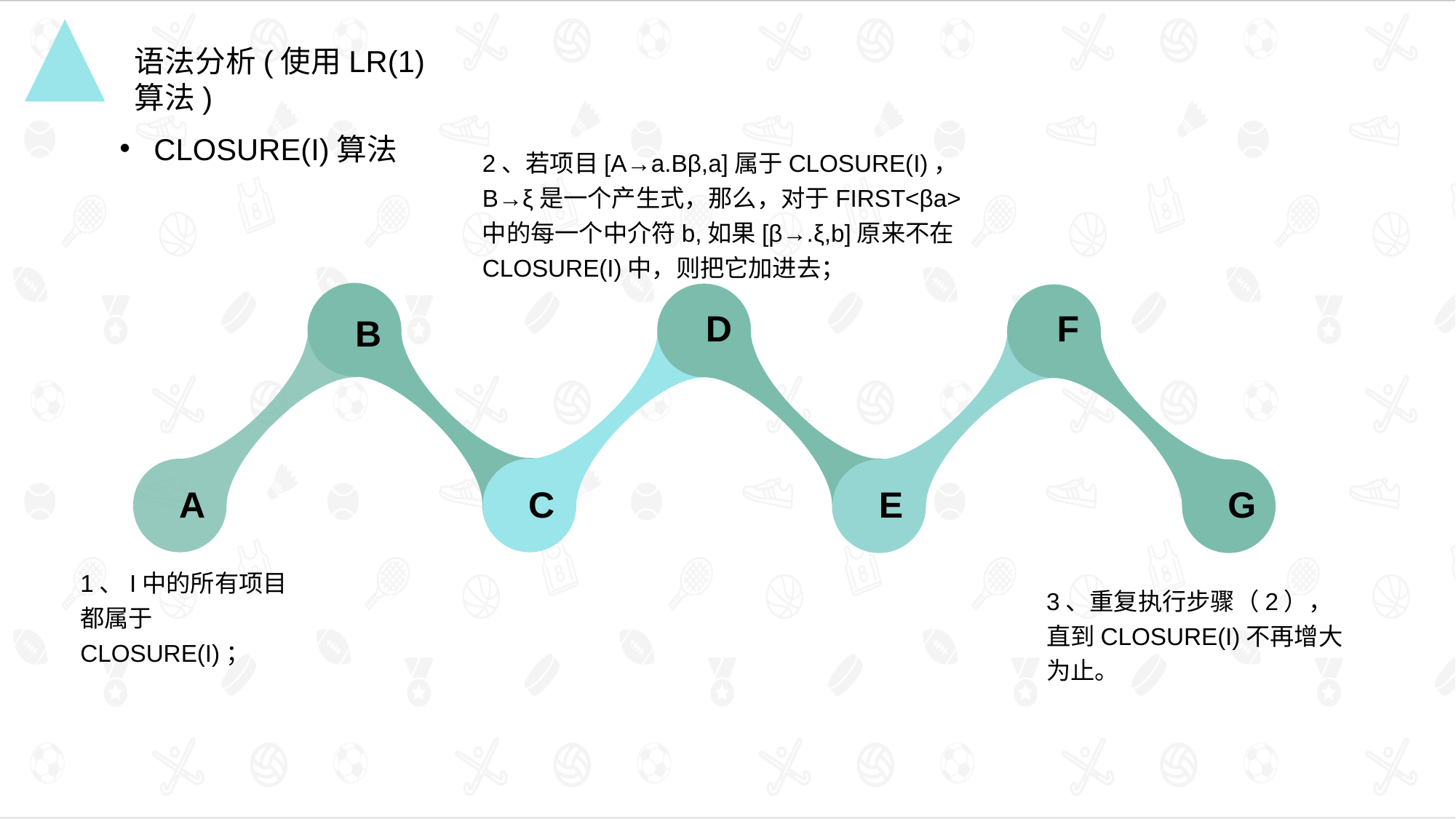

语法分析(使用LR(1)算法)
CLOSURE(I)算法
2、若项目[A→a.Bβ,a]属于CLOSURE(I)，B→ξ是一个产生式，那么，对于FIRST<βa>中的每一个中介符b,如果[β→.ξ,b]原来不在CLOSURE(I)中，则把它加进去；

B

A

C

D

E

F
G
1、I中的所有项目都属于CLOSURE(I)；
3、重复执行步骤（2），直到CLOSURE(I)不再增大为止。